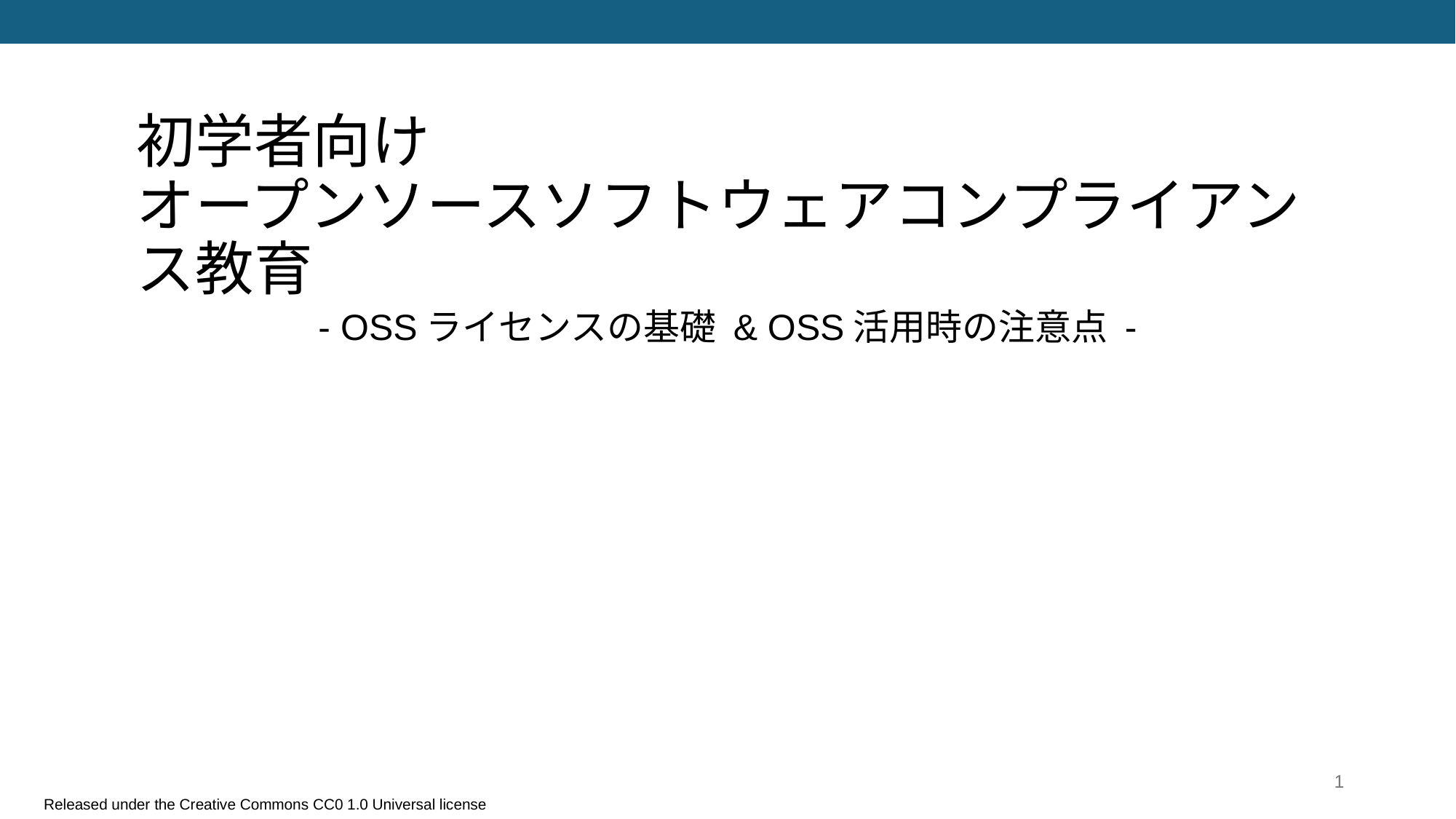

# 初学者向け オープンソースソフトウェアコンプライアンス教育
- OSSライセンスの基礎 & OSS活用時の注意点 -
1